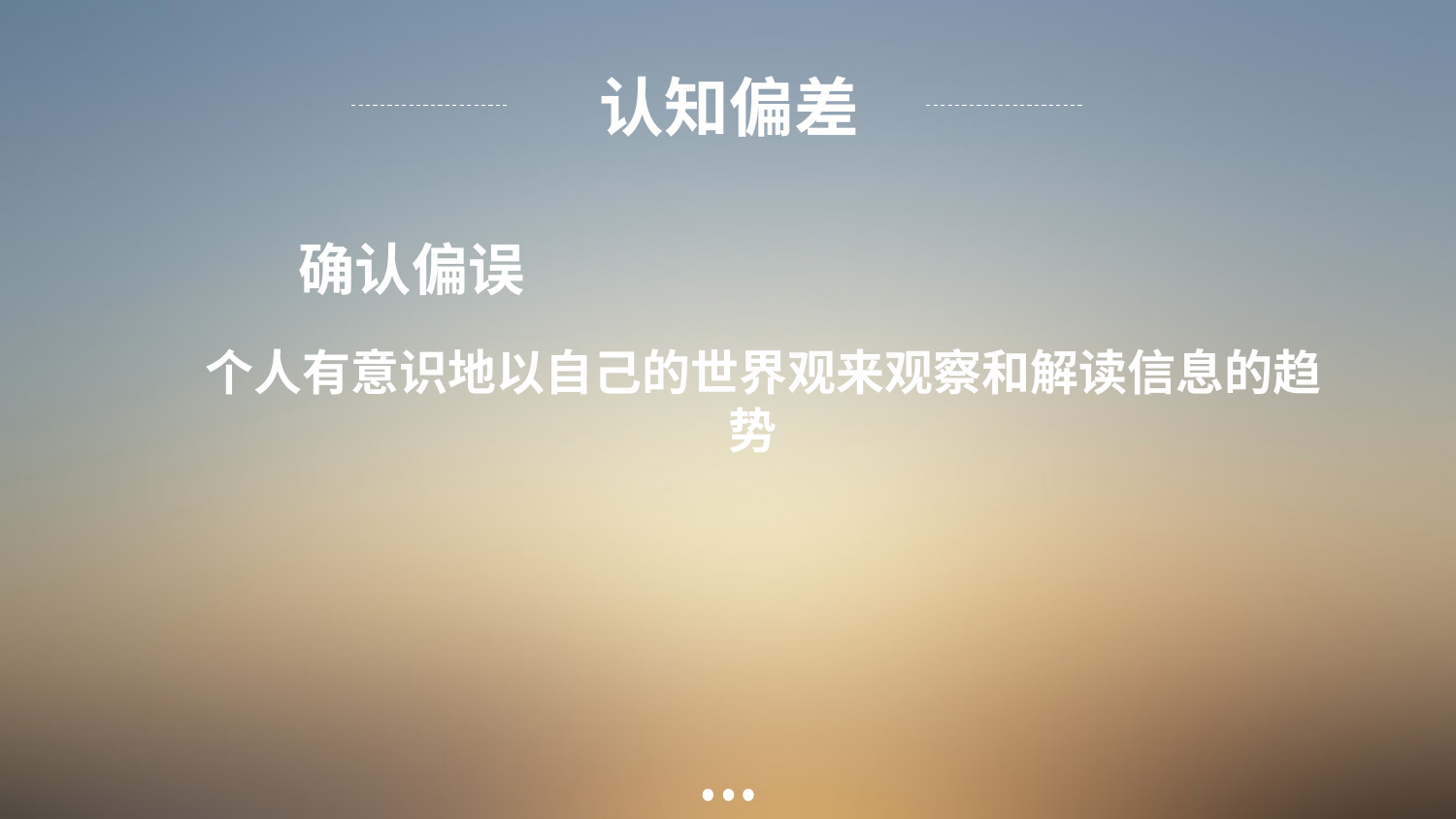

认知偏差
 确认偏误
 个人有意识地以自己的世界观来观察和解读信息的趋势